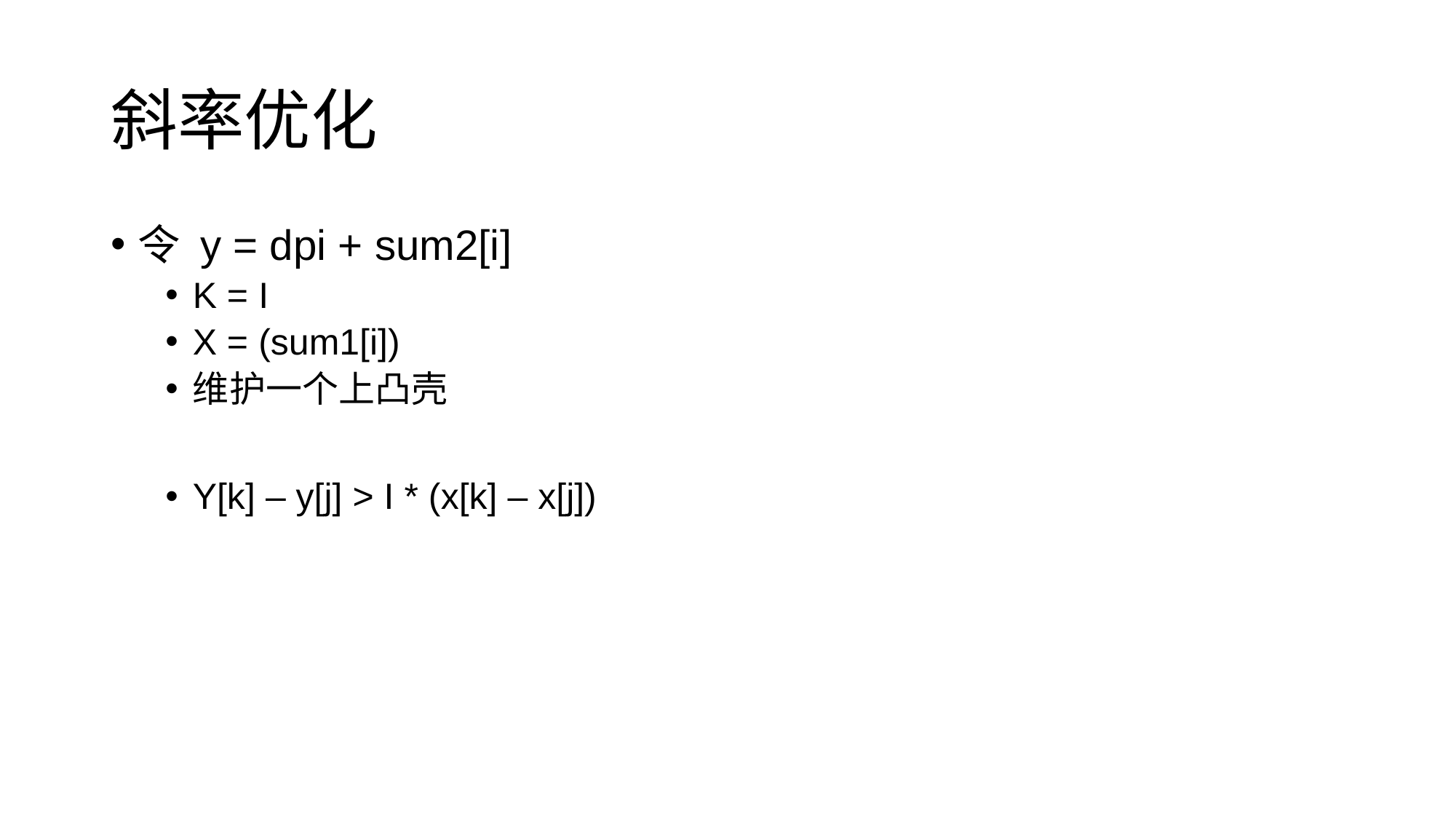

# 斜率优化
令 y = dpi + sum2[i]
K = I
X = (sum1[i])
维护一个上凸壳

Y[k] – y[j] > I * (x[k] – x[j])